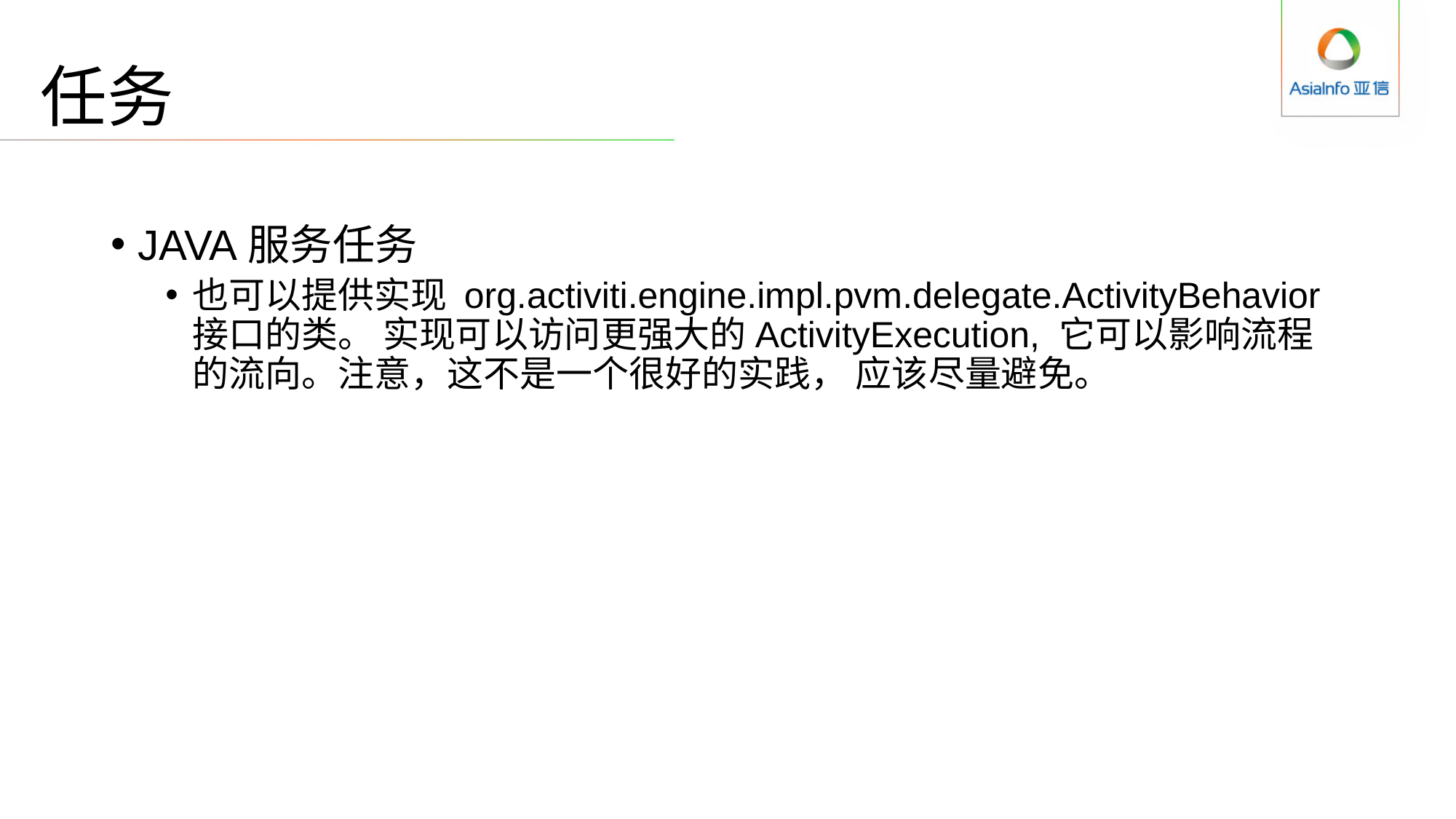

# 任务
JAVA服务任务
也可以提供实现 org.activiti.engine.impl.pvm.delegate.ActivityBehavior接口的类。 实现可以访问更强大的ActivityExecution, 它可以影响流程的流向。注意，这不是一个很好的实践， 应该尽量避免。